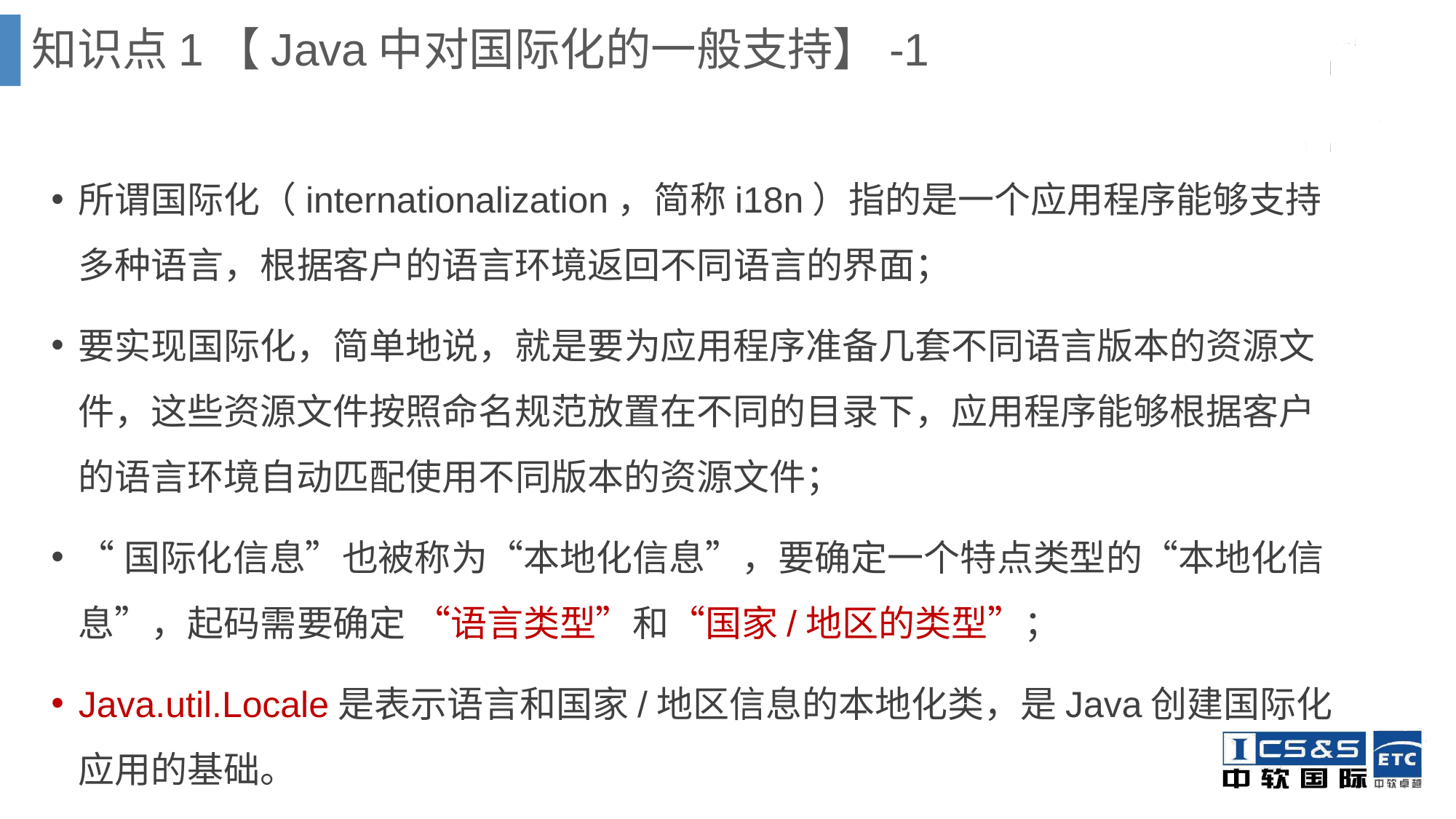

知识点1【Java中对国际化的一般支持】-1
所谓国际化（internationalization，简称i18n）指的是一个应用程序能够支持多种语言，根据客户的语言环境返回不同语言的界面；
要实现国际化，简单地说，就是要为应用程序准备几套不同语言版本的资源文件，这些资源文件按照命名规范放置在不同的目录下，应用程序能够根据客户的语言环境自动匹配使用不同版本的资源文件；
“国际化信息”也被称为“本地化信息”，要确定一个特点类型的“本地化信息”，起码需要确定 “语言类型”和“国家/地区的类型”；
Java.util.Locale是表示语言和国家/地区信息的本地化类，是Java创建国际化应用的基础。